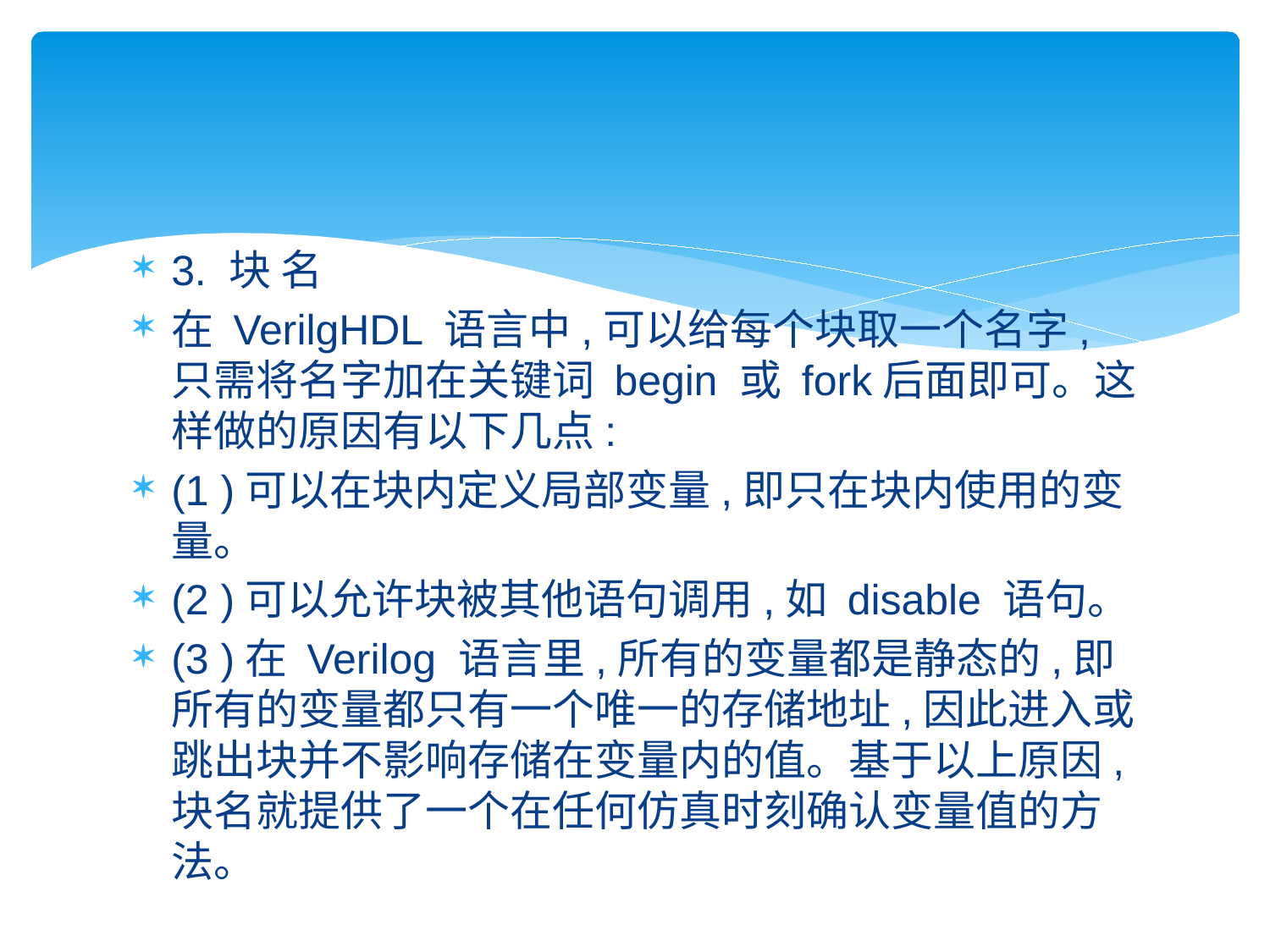

#
3. 块 名
在 VerilgHDL 语言中,可以给每个块取一个名字,只需将名字加在关键词 begin 或 fork后面即可。这样做的原因有以下几点:
(1 )可以在块内定义局部变量,即只在块内使用的变量。
(2 )可以允许块被其他语句调用,如 disable 语句。
(3 )在 Verilog 语言里,所有的变量都是静态的,即所有的变量都只有一个唯一的存储地址,因此进入或跳出块并不影响存储在变量内的值。基于以上原因,块名就提供了一个在任何仿真时刻确认变量值的方法。